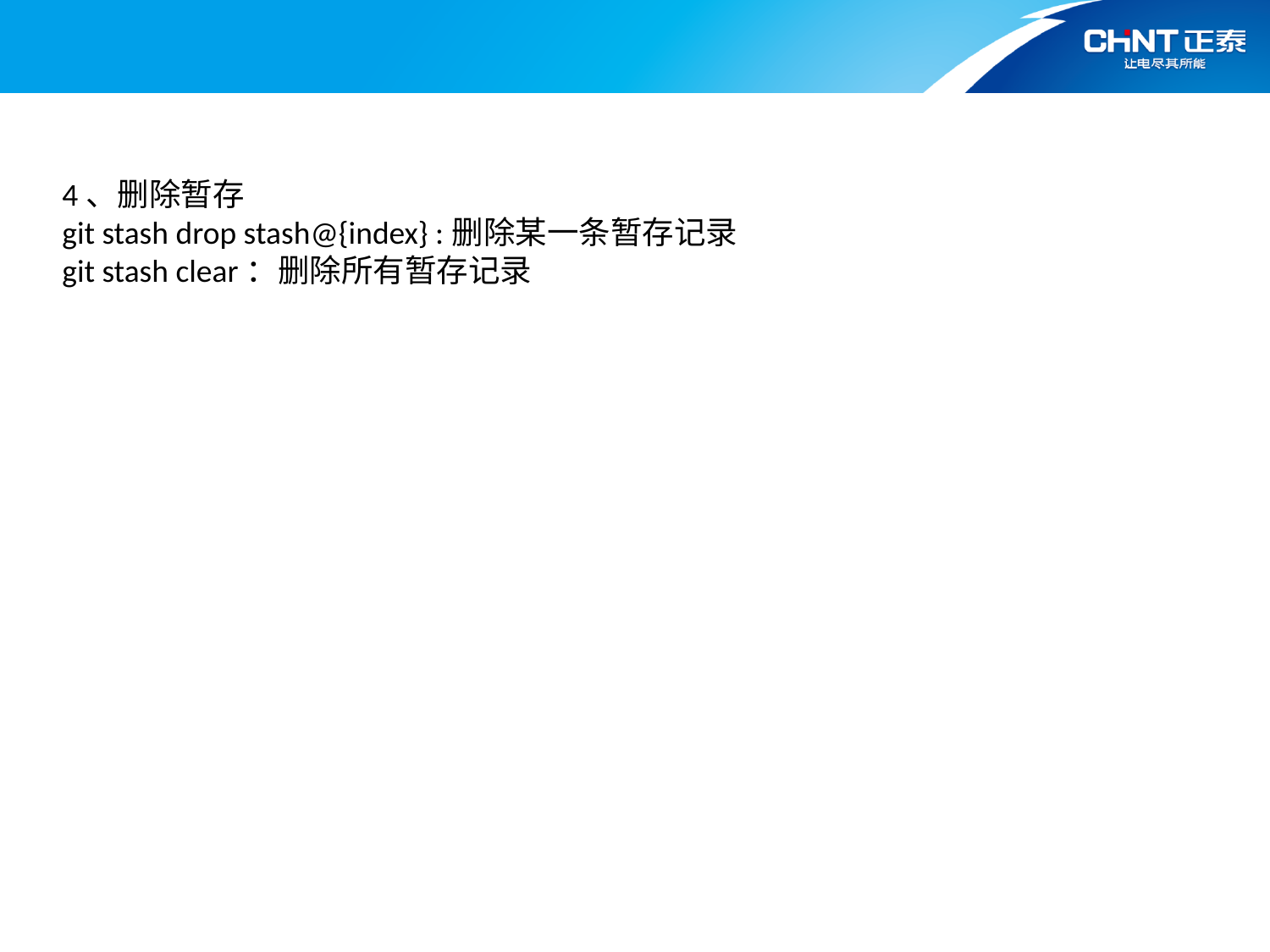

敏捷开发流程Overview
4、删除暂存
git stash drop stash@{index} :删除某一条暂存记录
git stash clear：删除所有暂存记录